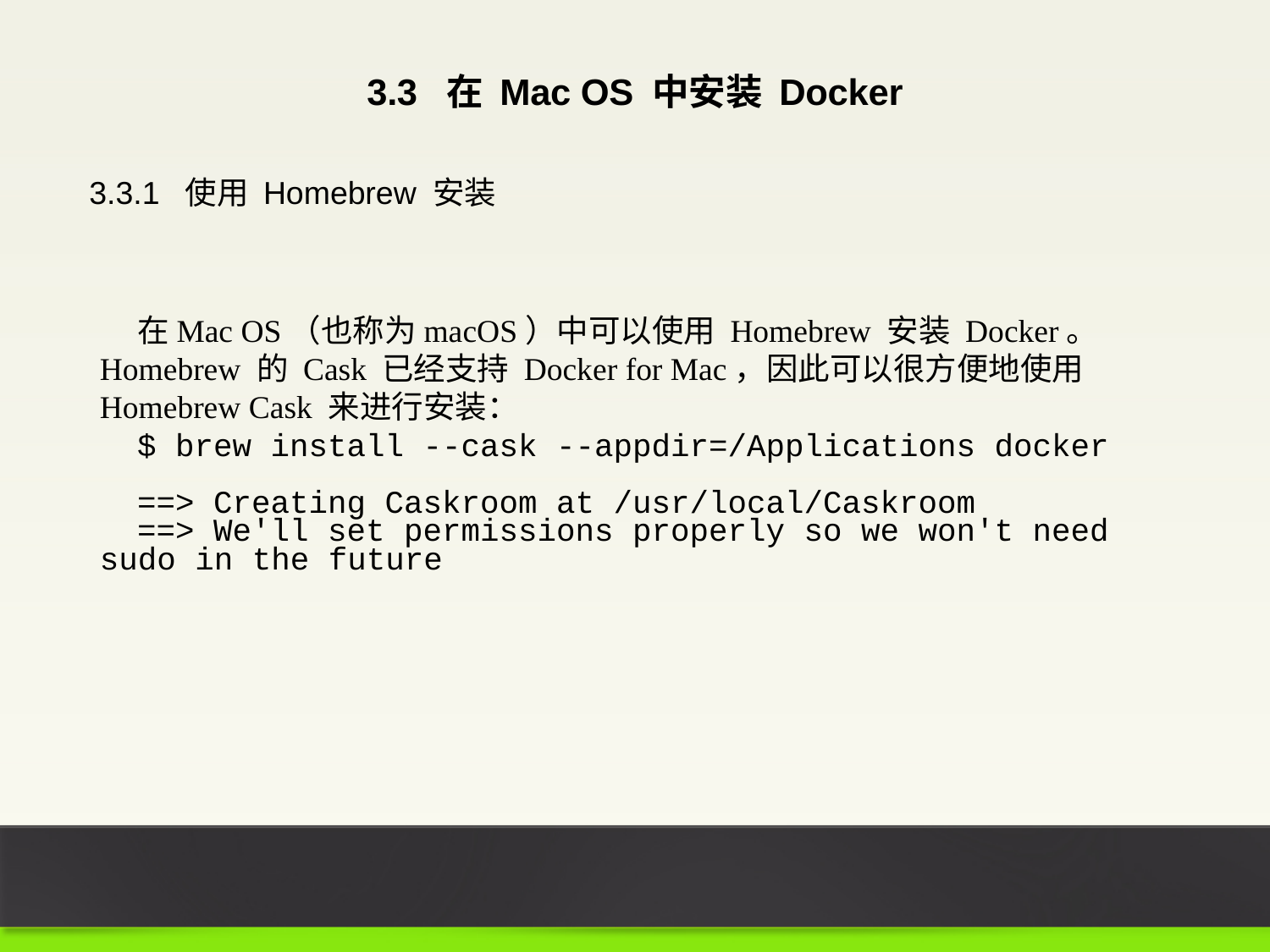

3.3  在 Mac OS 中安装 Docker
3.3.1  使用 Homebrew 安装

在Mac OS（也称为macOS）中可以使用 Homebrew 安装 Docker。Homebrew 的 Cask 已经支持 Docker for Mac，因此可以很方便地使用 Homebrew Cask 来进行安装：
$ brew install --cask --appdir=/Applications docker

==> Creating Caskroom at /usr/local/Caskroom
==> We'll set permissions properly so we won't need sudo in the future